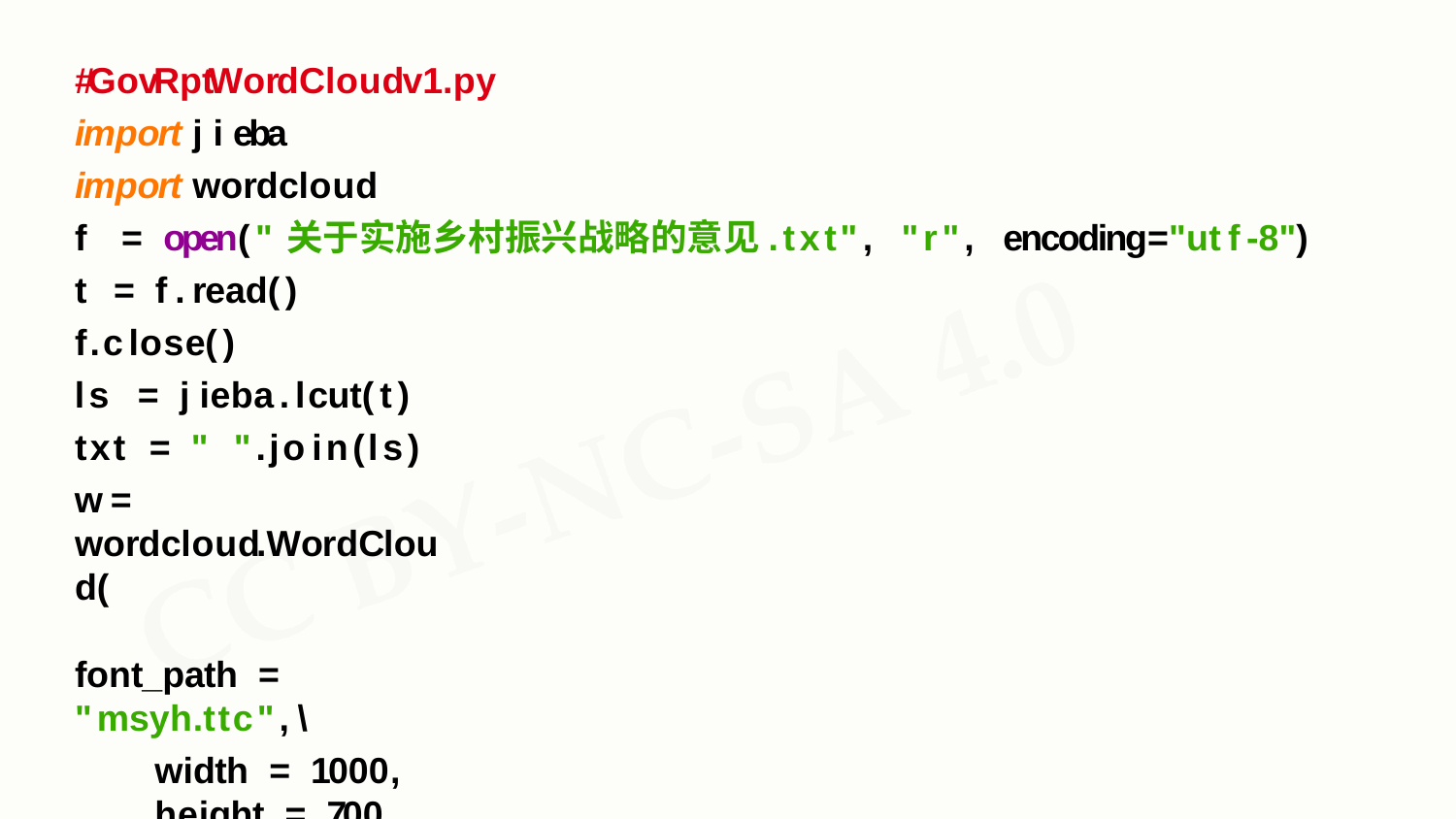

#GovRptWordCloudv1.py
import jieba
import wordcloud
f  =  open("关于实施乡村振兴战略的意见.txt",  "r",  encoding="utf-8") t  =  f.read()
f.close()
ls  =  jieba.lcut(t) txt  =  "  ".join(ls)
w  =  wordcloud.WordCloud(	font_path  =  "msyh.ttc",\
width  =  1000,  height  =  700,  background_color  =  "white",  \
)
w.generate(txt) w.to_file("grwordcloud.png")